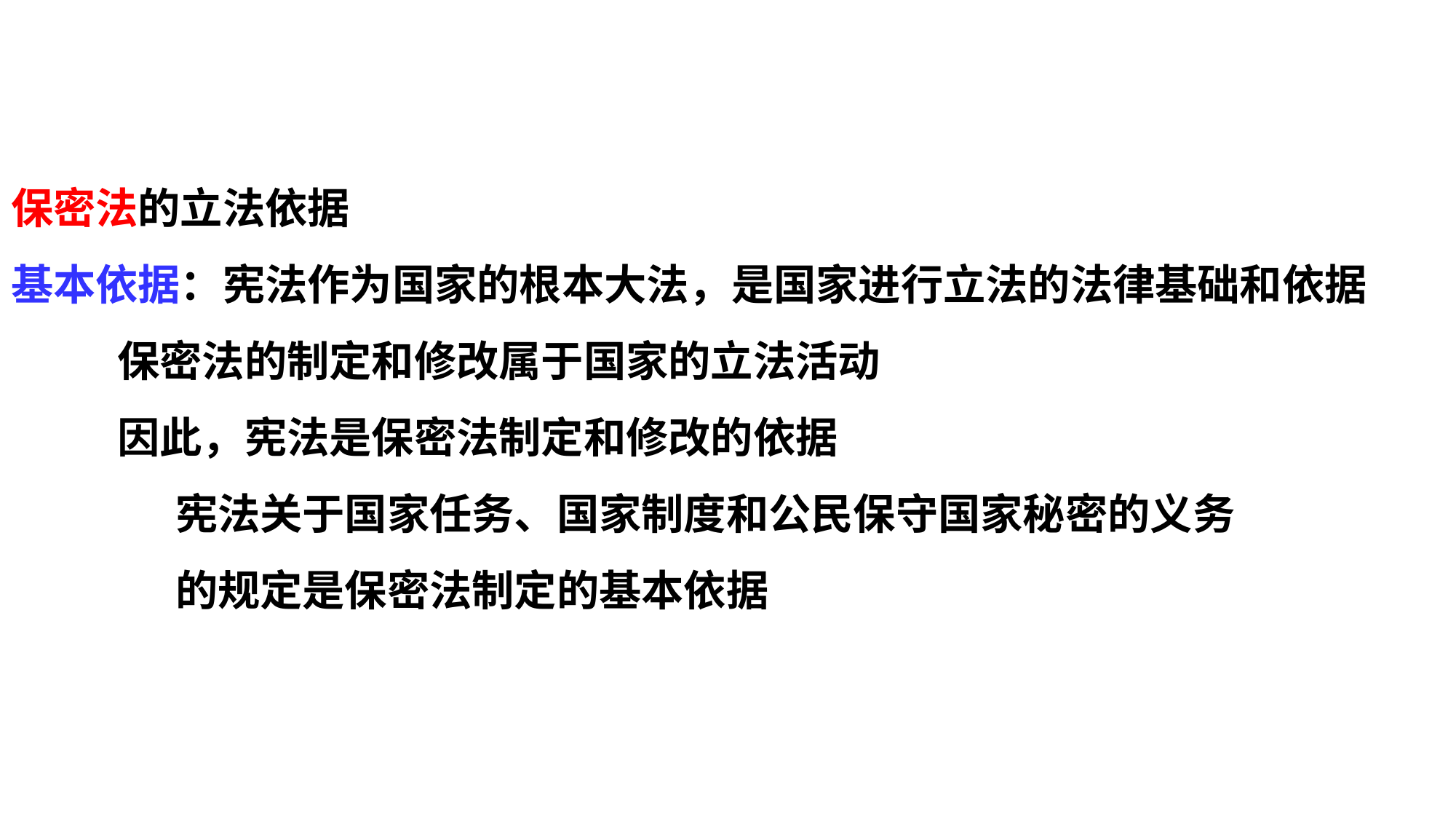

保密法的立法依据
基本依据：宪法作为国家的根本大法，是国家进行立法的法律基础和依据
          保密法的制定和修改属于国家的立法活动
          因此，宪法是保密法制定和修改的依据
                宪法关于国家任务、国家制度和公民保守国家秘密的义务
                的规定是保密法制定的基本依据